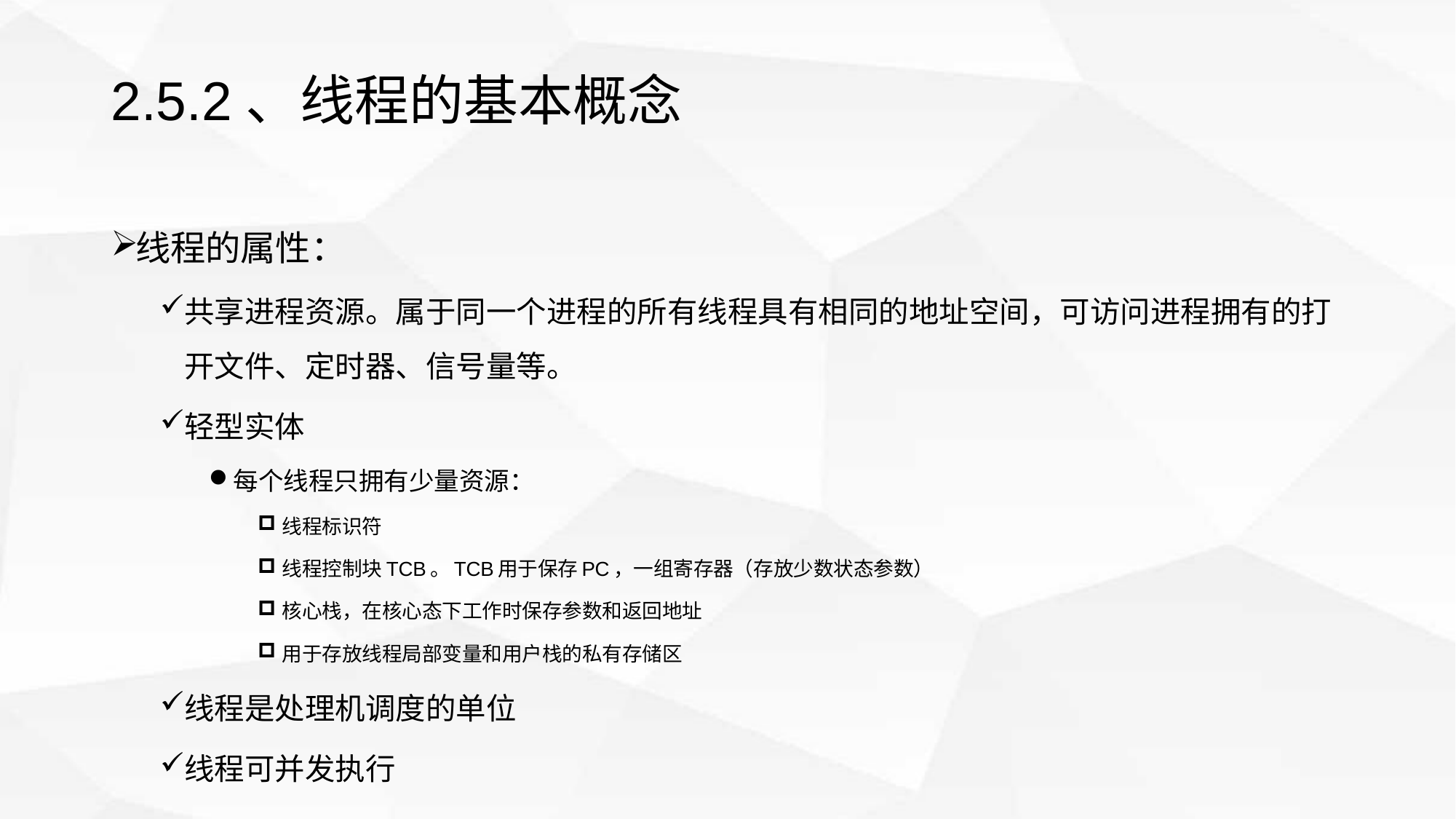

# 2.5.2、线程的基本概念
线程的属性：
共享进程资源。属于同一个进程的所有线程具有相同的地址空间，可访问进程拥有的打开文件、定时器、信号量等。
轻型实体
每个线程只拥有少量资源：
线程标识符
线程控制块TCB。TCB用于保存PC，一组寄存器（存放少数状态参数）
核心栈，在核心态下工作时保存参数和返回地址
用于存放线程局部变量和用户栈的私有存储区
线程是处理机调度的单位
线程可并发执行